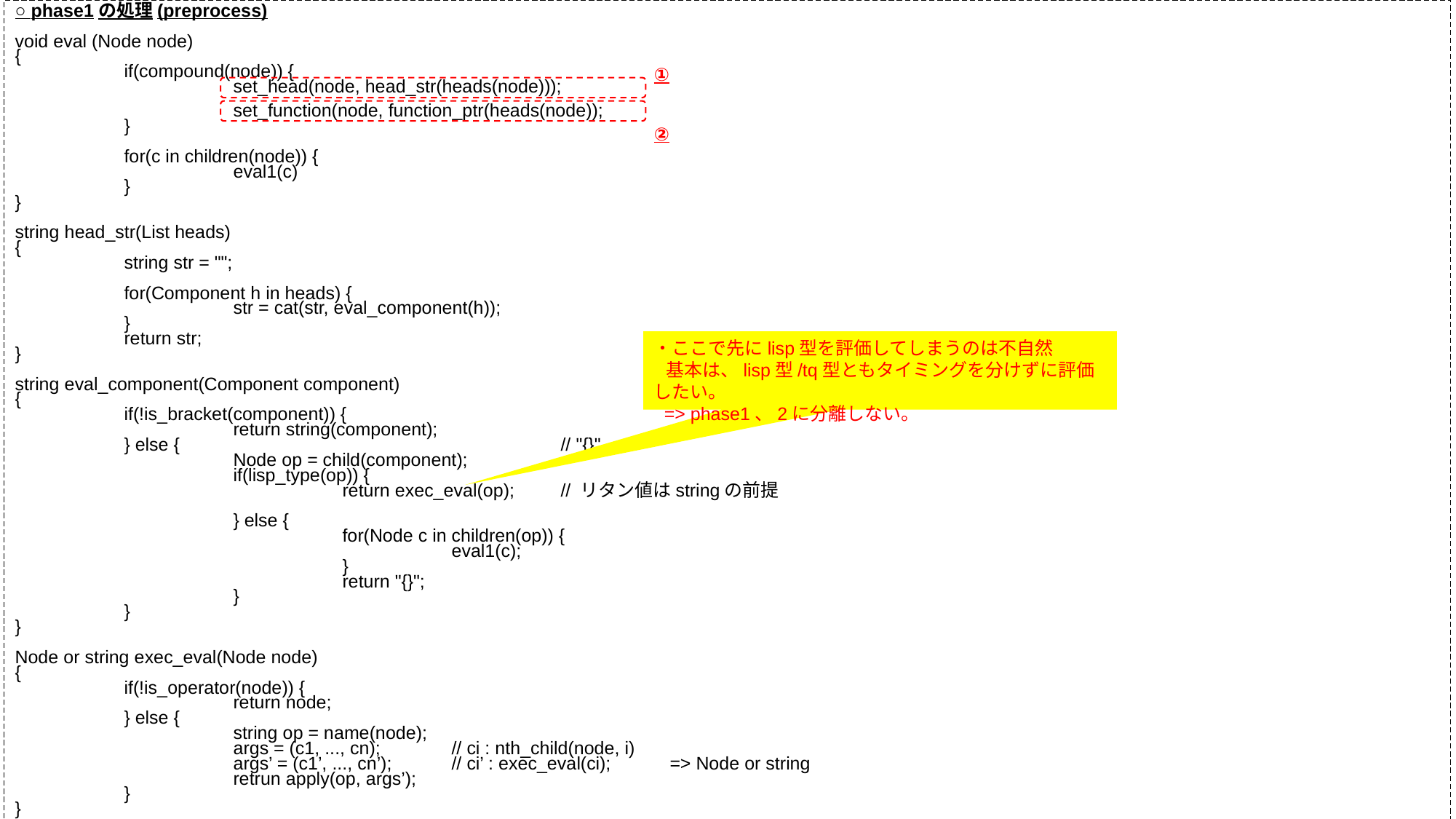

○ phase1の処理(preprocess)

void eval (Node node)
{
	if(compound(node)) {
		set_head(node, head_str(heads(node)));
		set_function(node, function_ptr(heads(node));
	}

	for(c in children(node)) {
		eval1(c)
	}
}

string head_str(List heads)
{
	string str = "";

	for(Component h in heads) {
		str = cat(str, eval_component(h));
	}
	return str;
}

string eval_component(Component component)
{
	if(!is_bracket(component)) {
		return string(component);
	} else {				// "{}"
		Node op = child(component);
		if(lisp_type(op)) {
			return exec_eval(op);	// リタン値はstringの前提

		} else {
			for(Node c in children(op)) {
				eval1(c);
			}
			return "{}";
		}
	}
}

Node or string exec_eval(Node node)
{
	if(!is_operator(node)) {
		return node;
	} else {
		string op = name(node);
		args = (c1, ..., cn); 	// ci : nth_child(node, i)
		args’ = (c1’, ..., cn’);	// ci’ : exec_eval(ci);	=> Node or string
		retrun apply(op, args’);
	}
}
①

②
・ここで先にlisp型を評価してしまうのは不自然
  基本は、lisp型/tq型ともタイミングを分けずに評価したい。
  => phase1、2に分離しない。